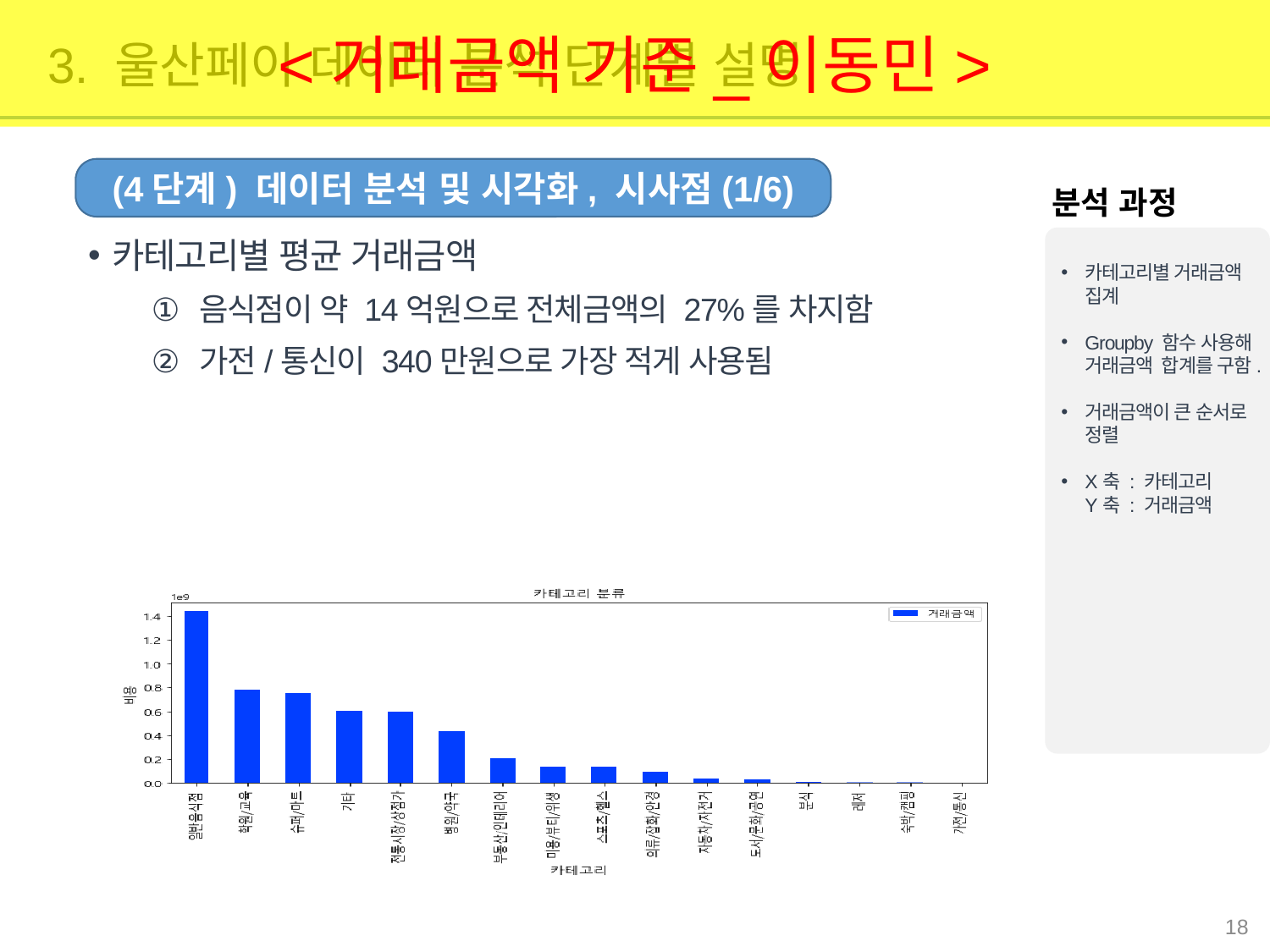

<거래금액 기준_이동민>
3. 울산페이 데이터 분석 단계별 설명
(4단계) 데이터 분석 및 시각화, 시사점(1/6)
분석 과정

카테고리별 거래금액 집계

Groupby 함수 사용해 거래금액  합계를 구함.

거래금액이 큰 순서로 정렬

X축 : 카테고리
Y축 : 거래금액

카테고리별 평균 거래금액
음식점이 약 14억원으로 전체금액의 27%를 차지함
가전/통신이 340만원으로 가장 적게 사용됨